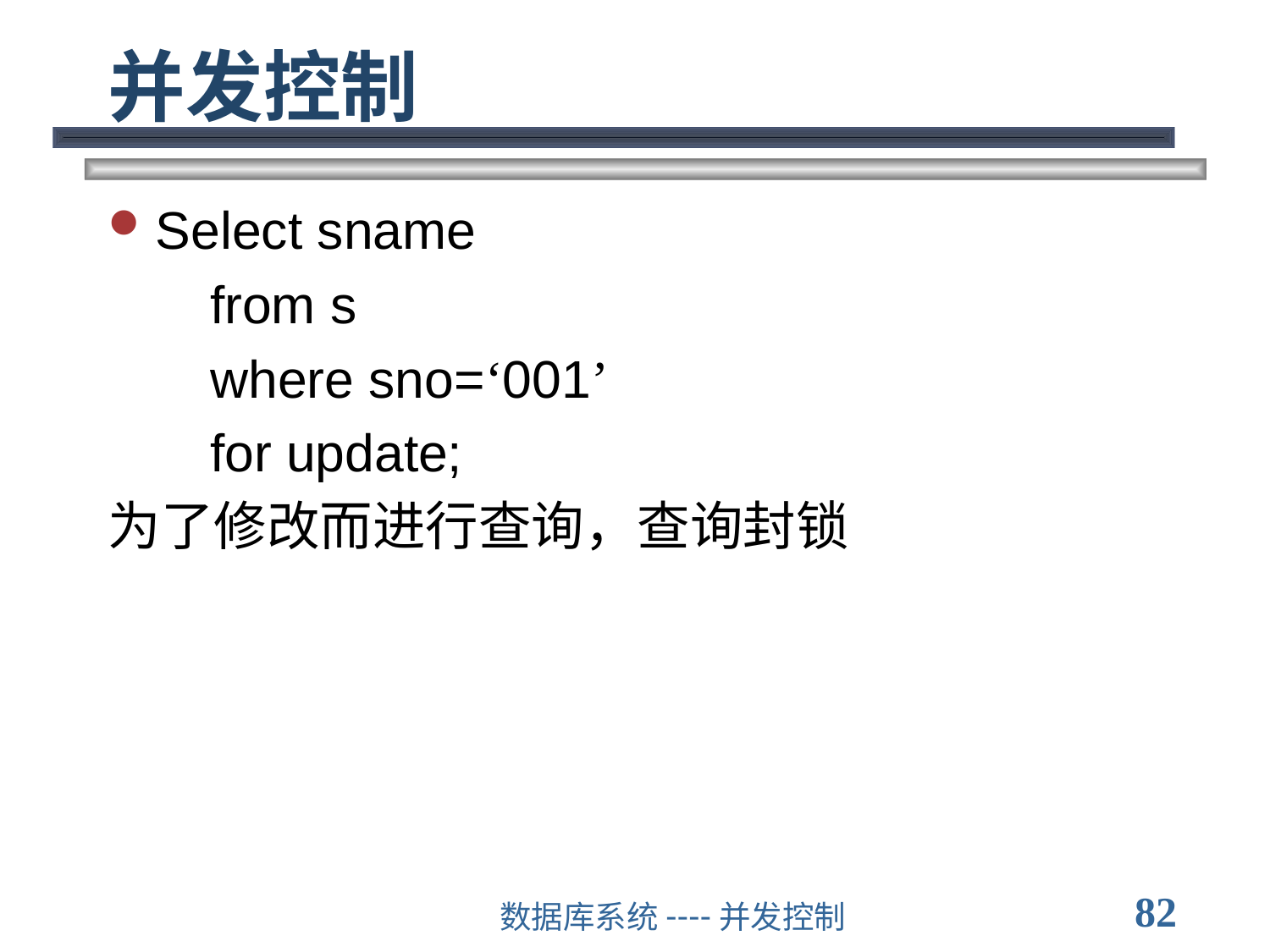

# 并发控制
Select sname
       from s
       where sno=‘001’
       for update;
为了修改而进行查询，查询封锁
82
数据库系统----并发控制